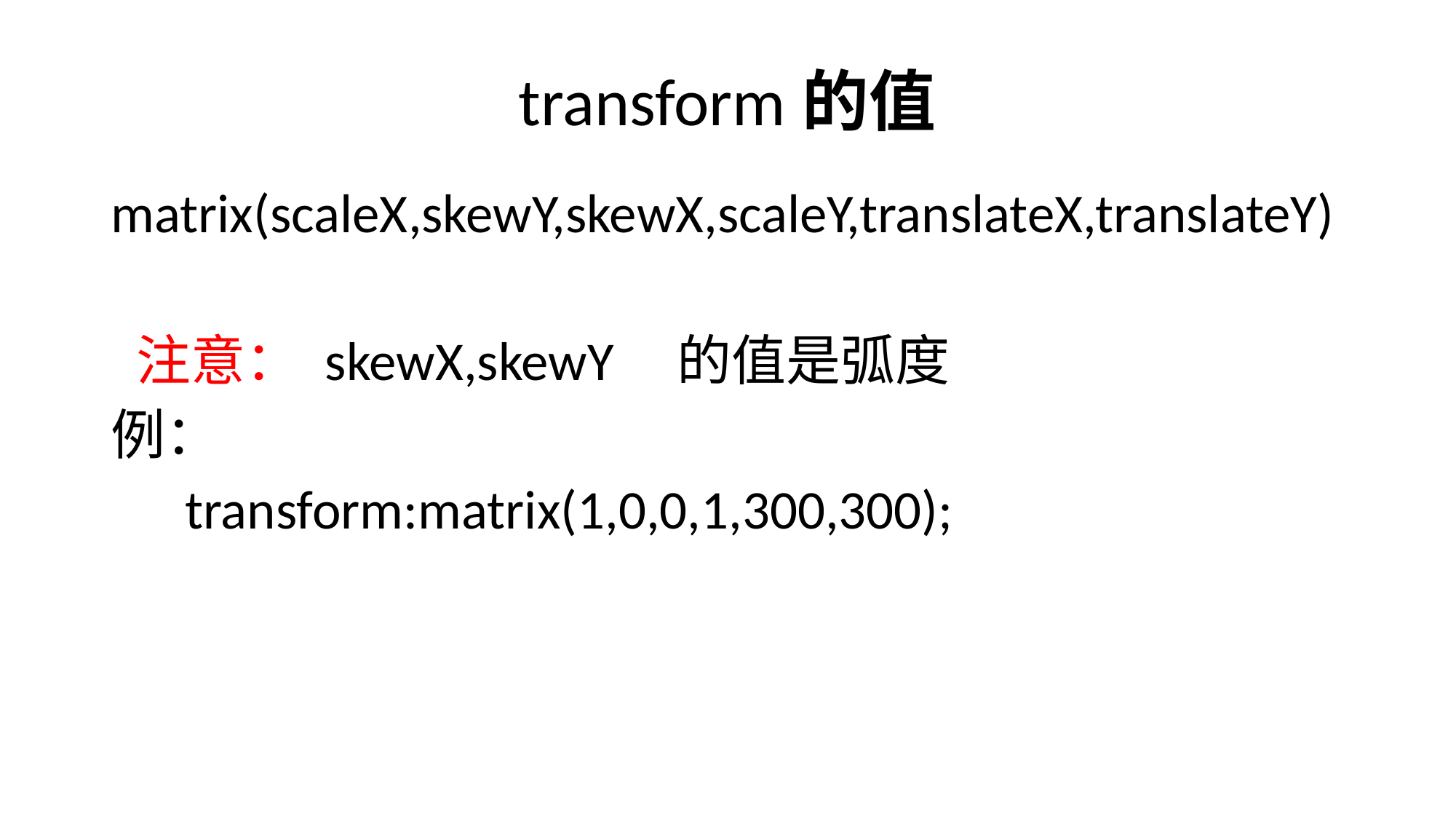

# transform的值
matrix(scaleX,skewY,skewX,scaleY,translateX,translateY)

 注意： skewX,skewY    的值是弧度
例：
      transform:matrix(1,0,0,1,300,300);